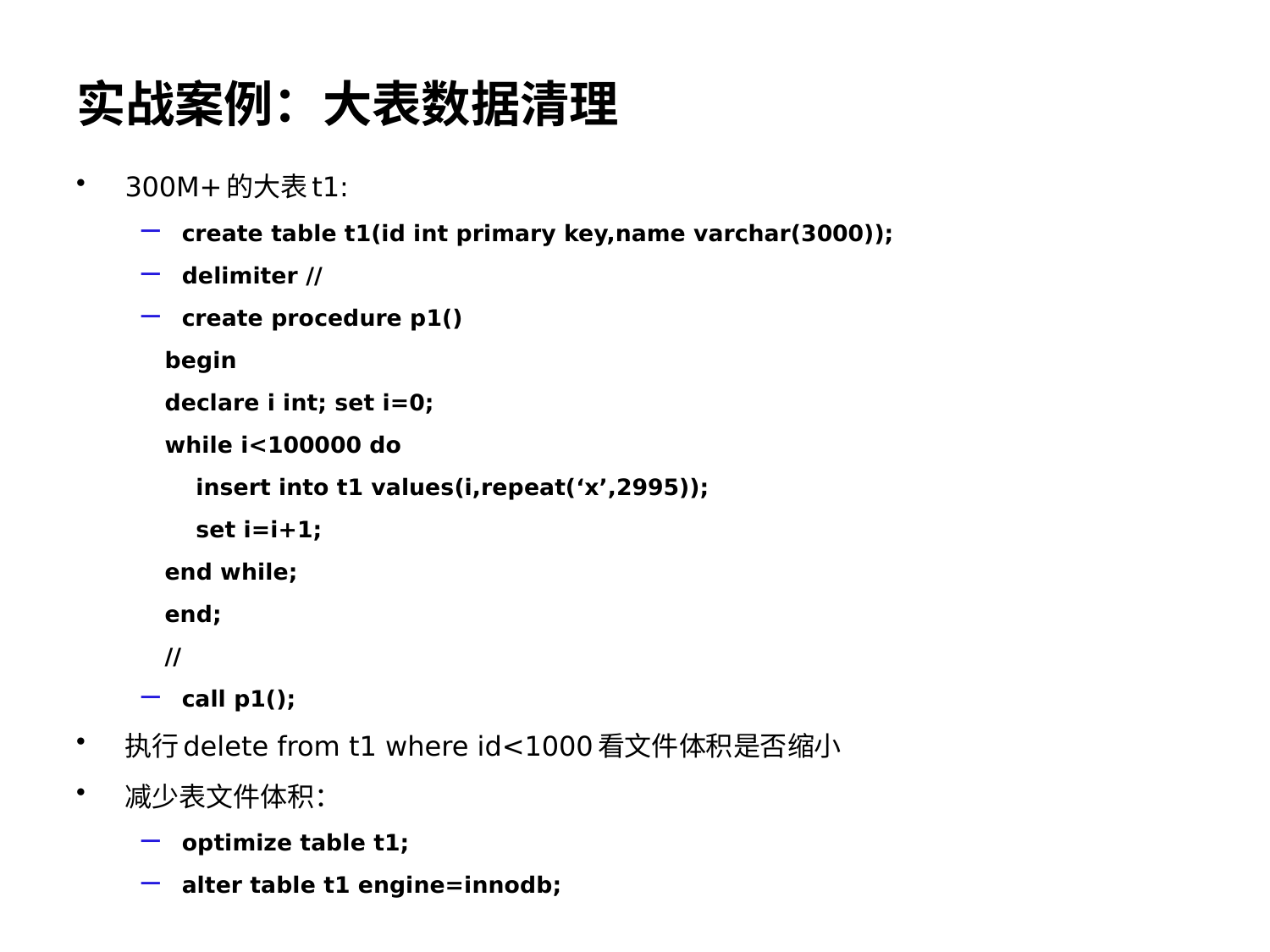

# 实战案例：大表数据清理
300M+的大表t1:
create table t1(id int primary key,name varchar(3000));
delimiter //
create procedure p1()
   begin
   declare i int; set i=0;
   while i<100000 do
       insert into t1 values(i,repeat(‘x’,2995));
       set i=i+1;
   end while;
   end;
   //
call p1();
执行delete from t1 where id<1000看文件体积是否缩小
减少表文件体积：
optimize table t1;
alter table t1 engine=innodb;